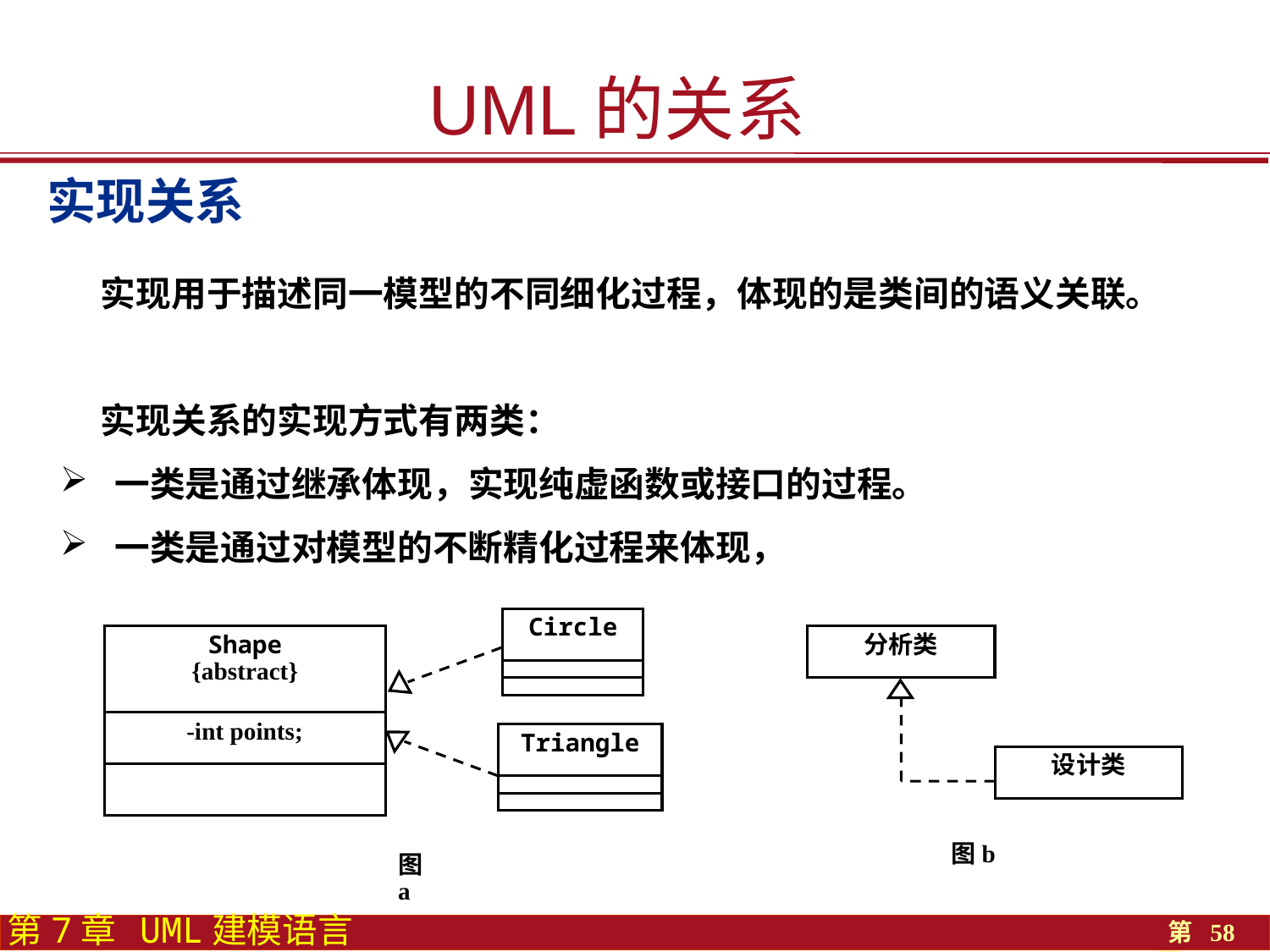

UML的关系
实现关系
    实现用于描述同一模型的不同细化过程，体现的是类间的语义关联。

    实现关系的实现方式有两类：
  一类是通过继承体现，实现纯虚函数或接口的过程。
  一类是通过对模型的不断精化过程来体现，
Circle

Shape
{abstract}

+Draw( ): void
-int points;
分析类

设计类

Triangle

图b
图a